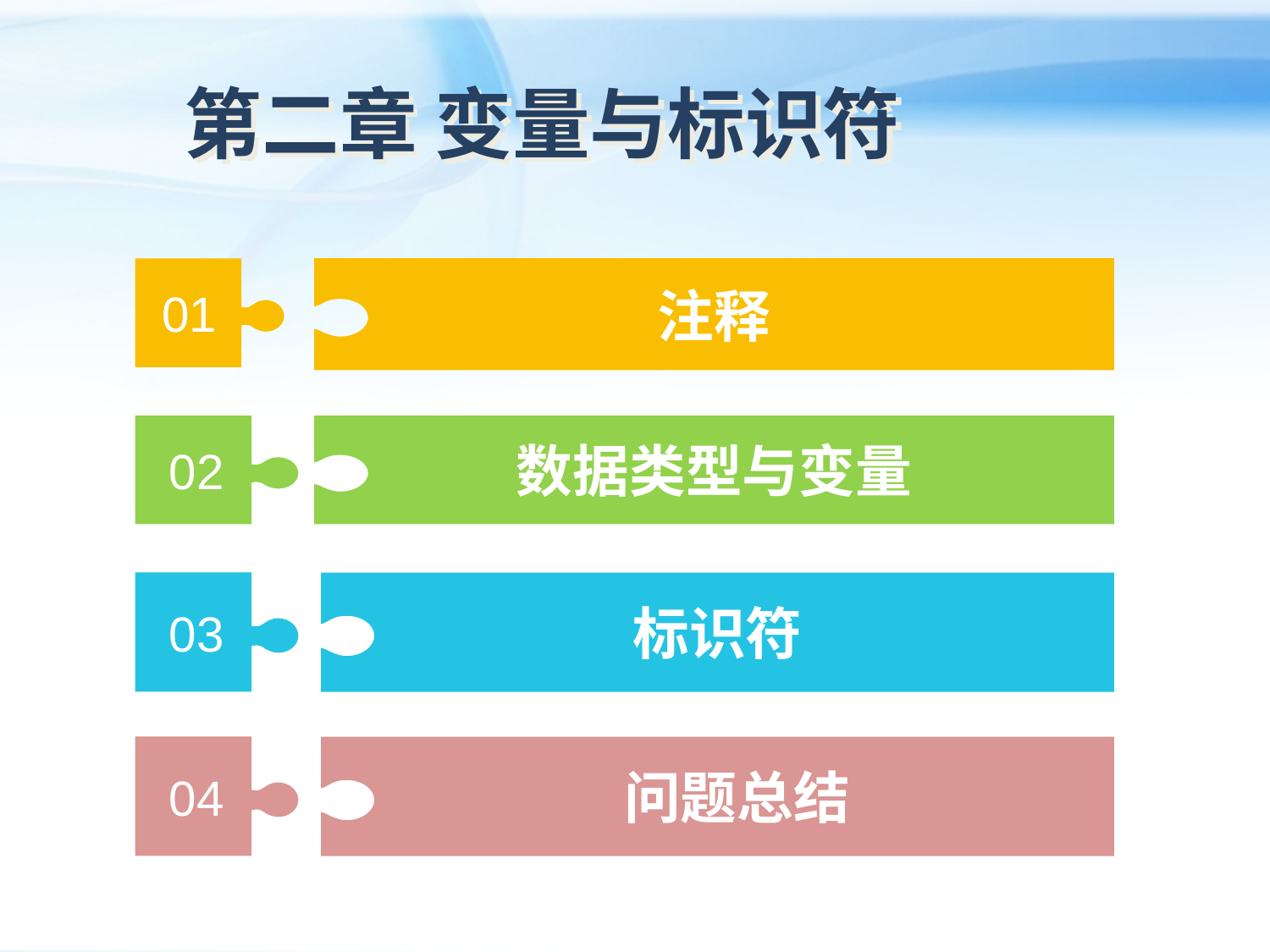

第二章 变量与标识符

注释
01
02
数据类型与变量
03
标识符
04
  问题总结